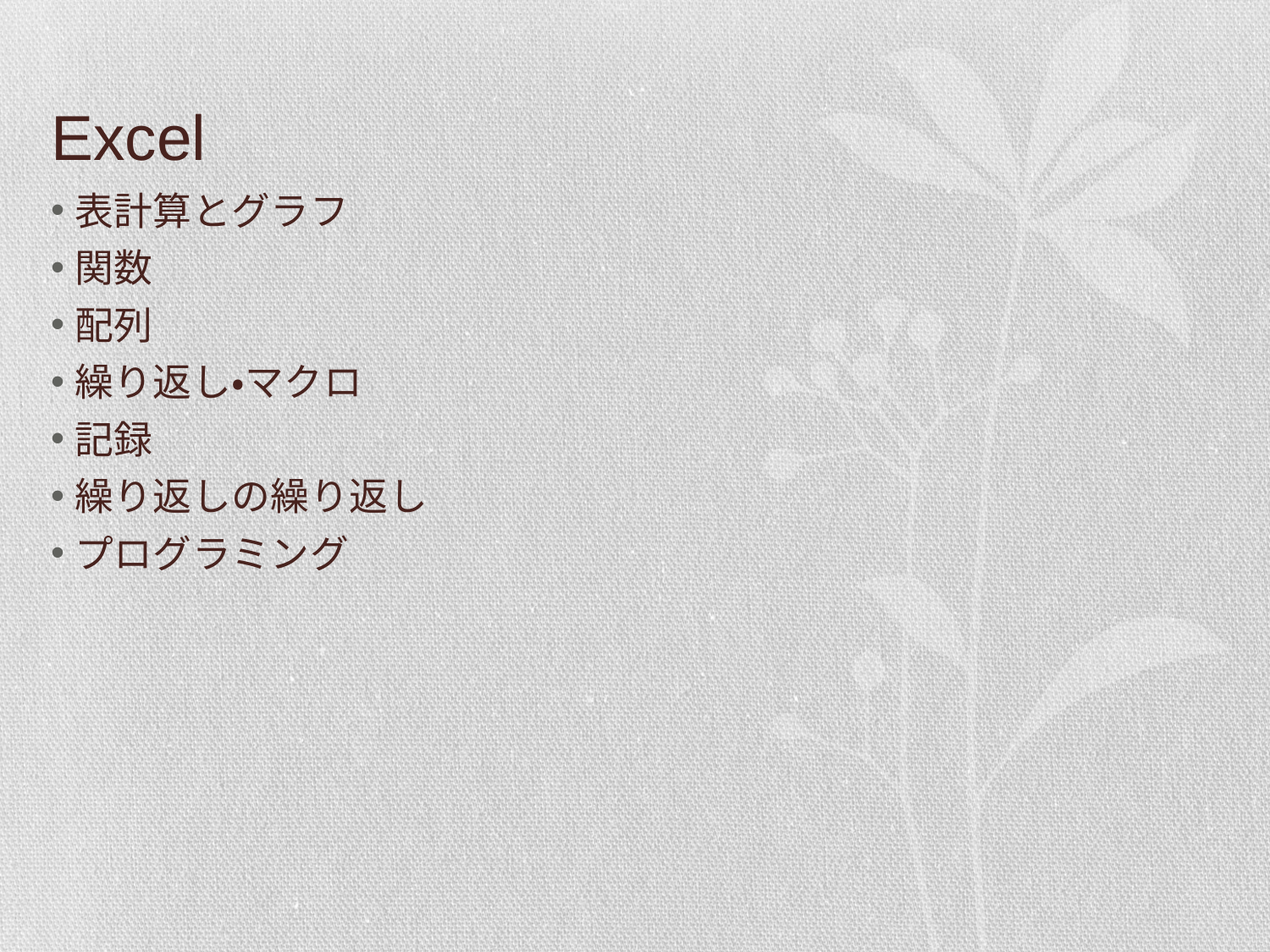

# Excel
表計算とグラフ
関数
配列
繰り返し・マクロ
記録
繰り返しの繰り返し
プログラミング